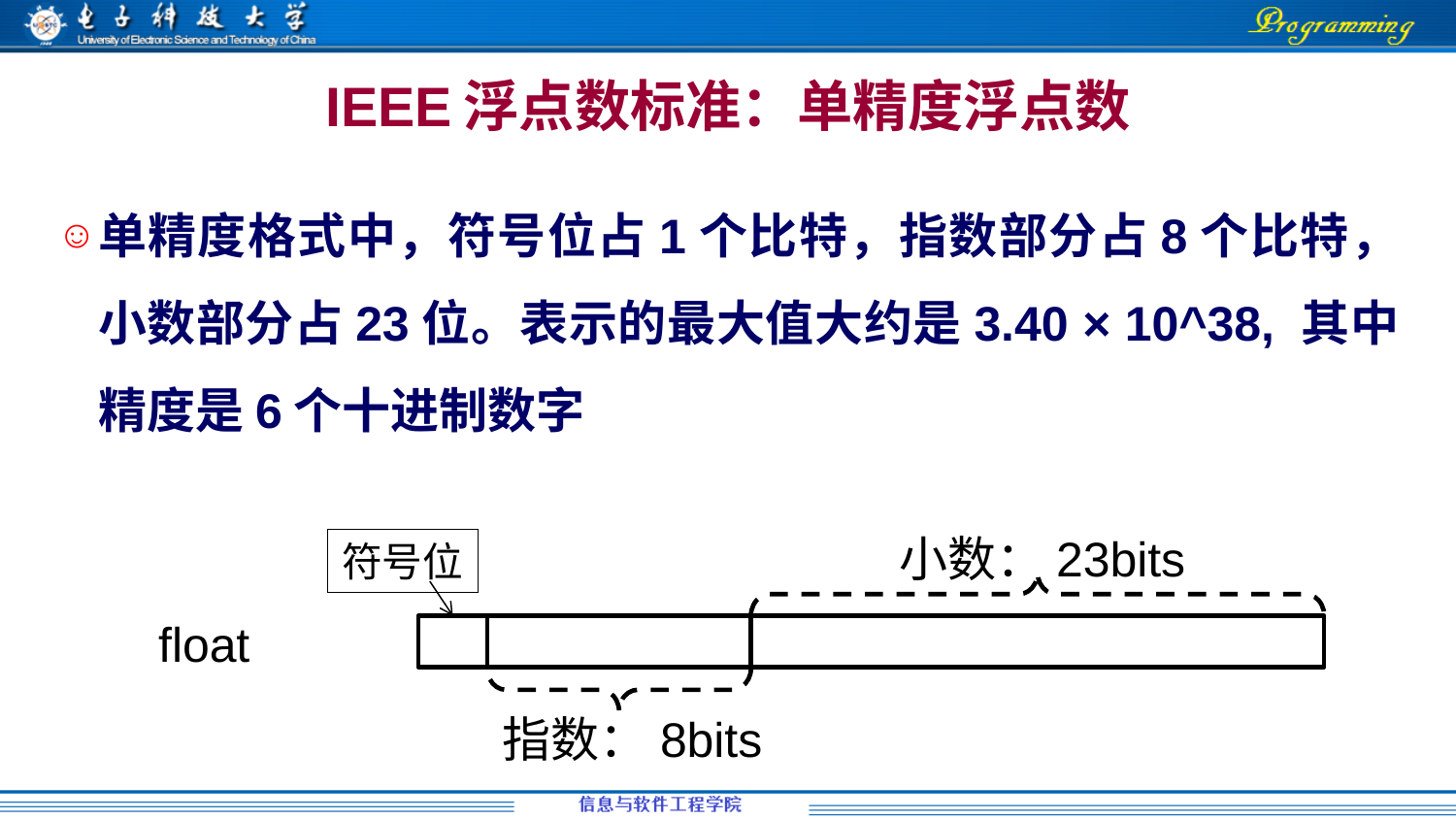

# IEEE浮点数标准：单精度浮点数
单精度格式中，符号位占1个比特，指数部分占8个比特，小数部分占23位。表示的最大值大约是3.40 × 10^38, 其中精度是6个十进制数字

小数：23bits
符号位
float

指数：8bits